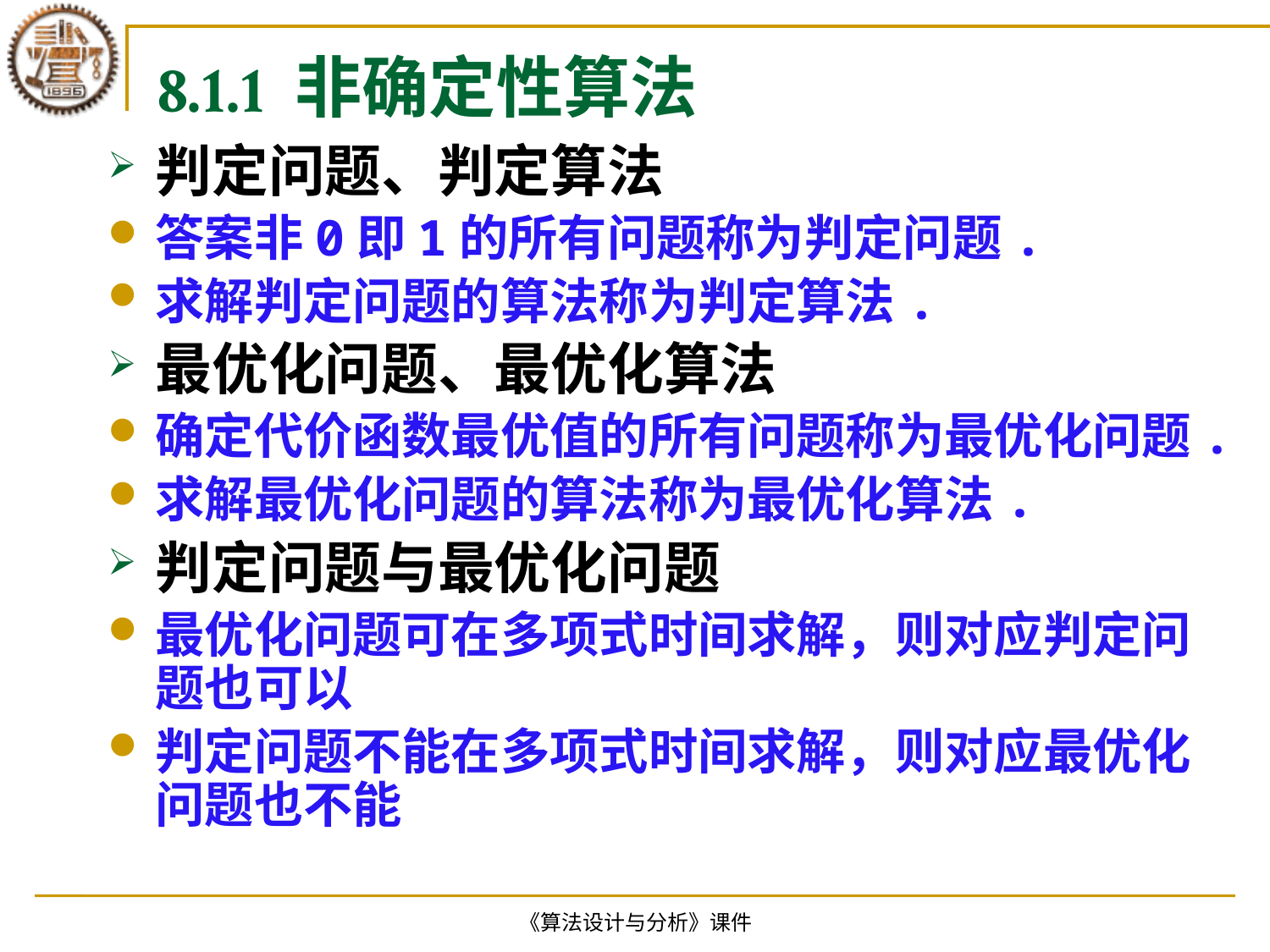

# 8.1.1 非确定性算法
判定问题、判定算法
答案非0即1的所有问题称为判定问题.
求解判定问题的算法称为判定算法.
最优化问题、最优化算法
确定代价函数最优值的所有问题称为最优化问题.
求解最优化问题的算法称为最优化算法.
判定问题与最优化问题
最优化问题可在多项式时间求解，则对应判定问题也可以
判定问题不能在多项式时间求解，则对应最优化问题也不能

《算法设计与分析》课件
9